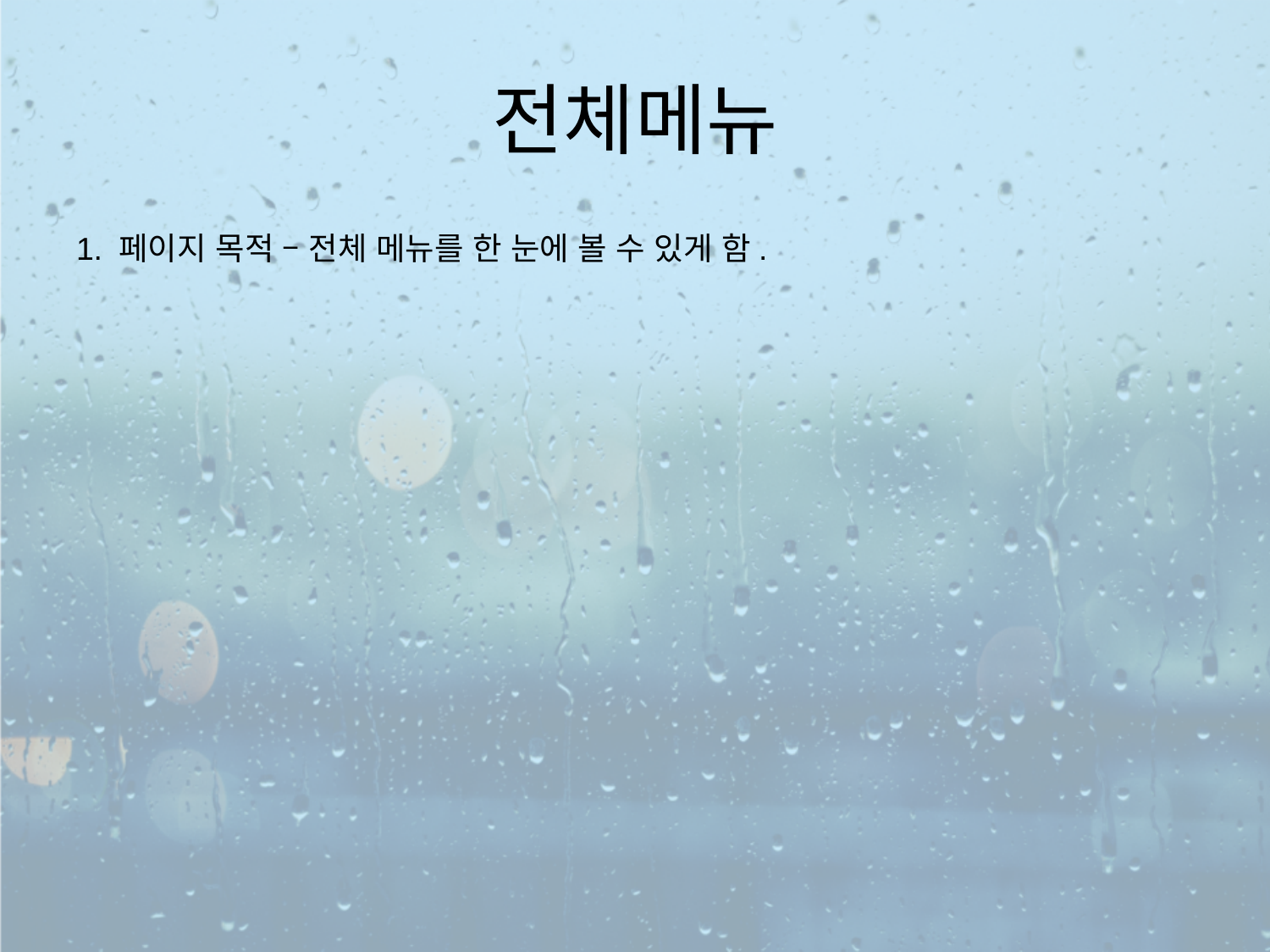

# 전체메뉴
1. 페이지 목적 – 전체 메뉴를 한 눈에 볼 수 있게 함.